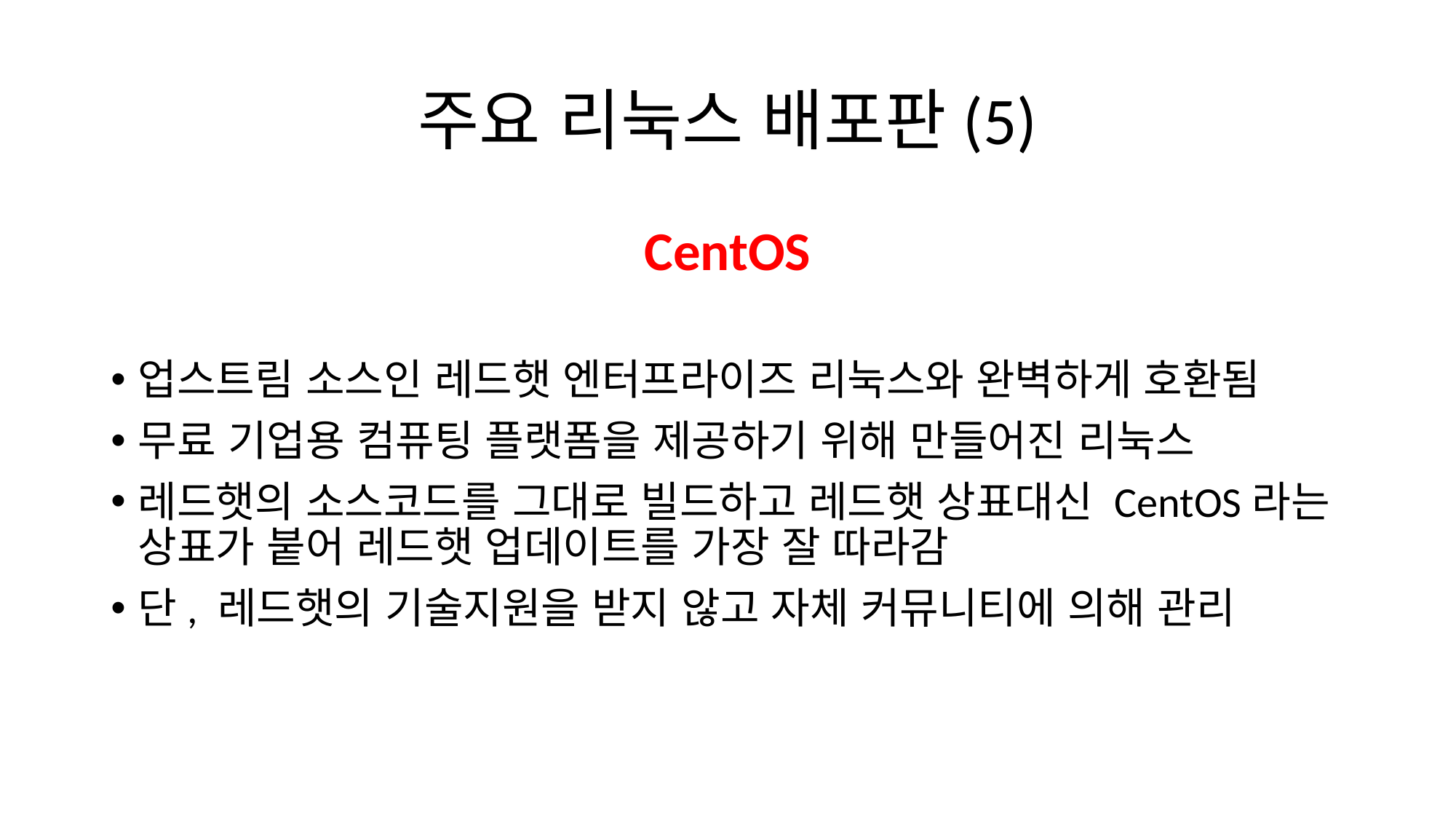

# 주요 리눅스 배포판(5)
CentOS

업스트림 소스인 레드햇 엔터프라이즈 리눅스와 완벽하게 호환됨
무료 기업용 컴퓨팅 플랫폼을 제공하기 위해 만들어진 리눅스
레드햇의 소스코드를 그대로 빌드하고 레드햇 상표대신 CentOS라는 상표가 붙어 레드햇 업데이트를 가장 잘 따라감
단, 레드햇의 기술지원을 받지 않고 자체 커뮤니티에 의해 관리